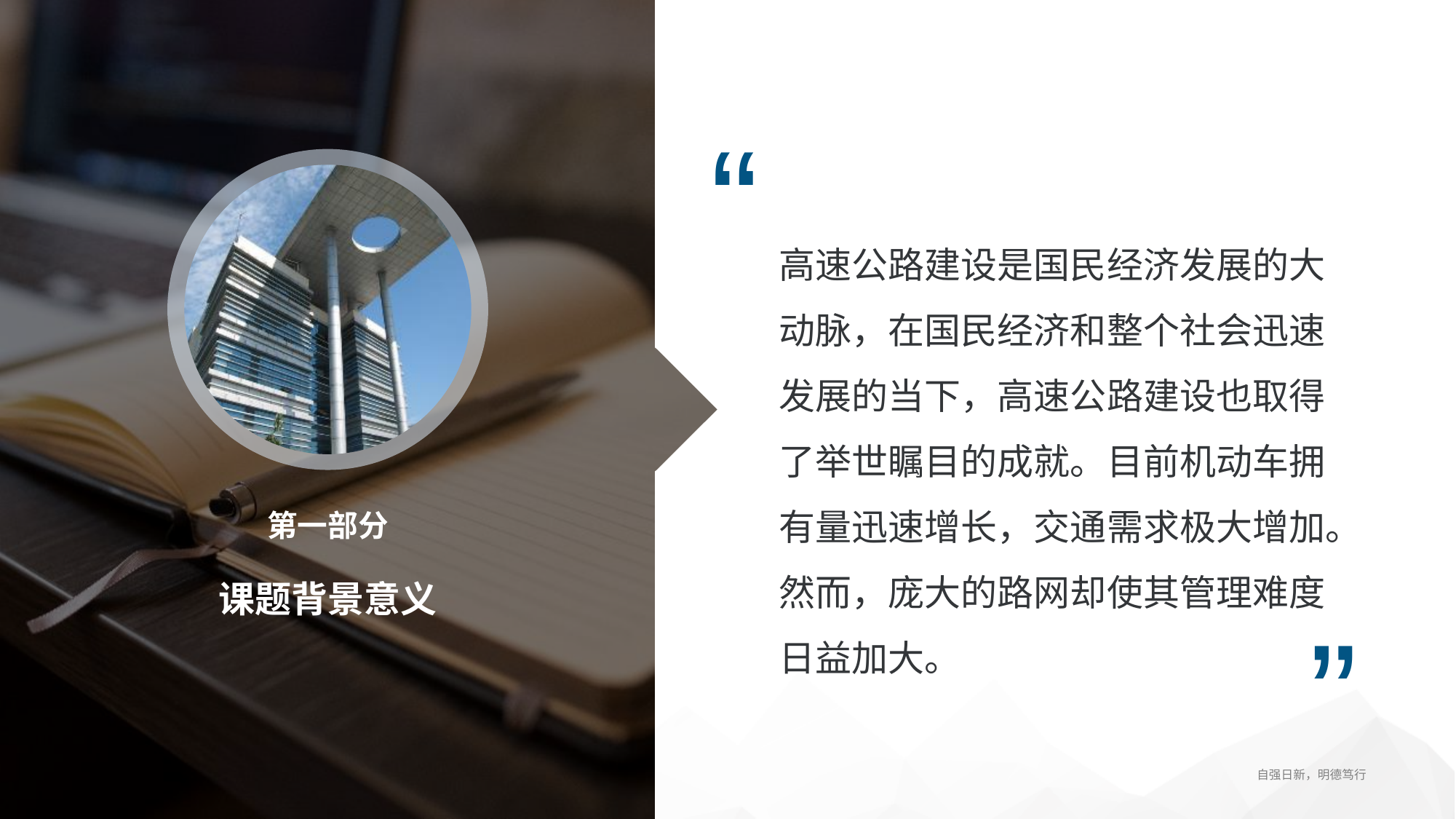

“

高速公路建设是国民经济发展的大动脉，在国民经济和整个社会迅速发展的当下，高速公路建设也取得了举世瞩目的成就。目前机动车拥有量迅速增长，交通需求极大增加。然而，庞大的路网却使其管理难度日益加大。
第一部分
课题背景意义
”
自强日新，明德笃行